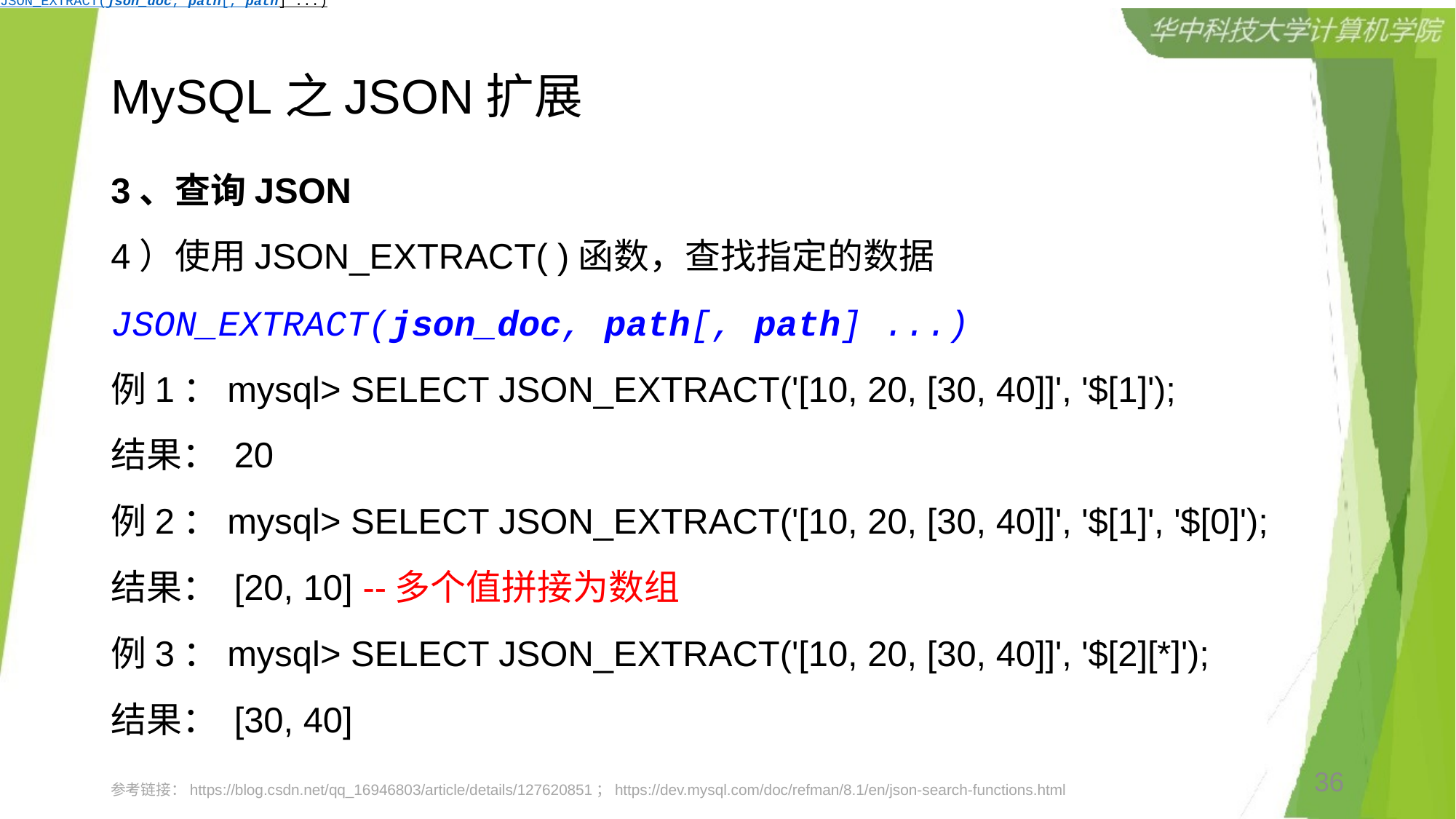

JSON_EXTRACT(json_doc, path[, path] ...)
# MySQL之JSON扩展
3、查询JSON
4）使用JSON_EXTRACT( )函数，查找指定的数据
JSON_EXTRACT(json_doc, path[, path] ...)
例1：mysql> SELECT JSON_EXTRACT('[10, 20, [30, 40]]', '$[1]');
结果： 20
例2：mysql> SELECT JSON_EXTRACT('[10, 20, [30, 40]]', '$[1]', '$[0]');
结果： [20, 10] --多个值拼接为数组
例3：mysql> SELECT JSON_EXTRACT('[10, 20, [30, 40]]', '$[2][*]');
结果： [30, 40]
36
参考链接：https://blog.csdn.net/qq_16946803/article/details/127620851；https://dev.mysql.com/doc/refman/8.1/en/json-search-functions.html